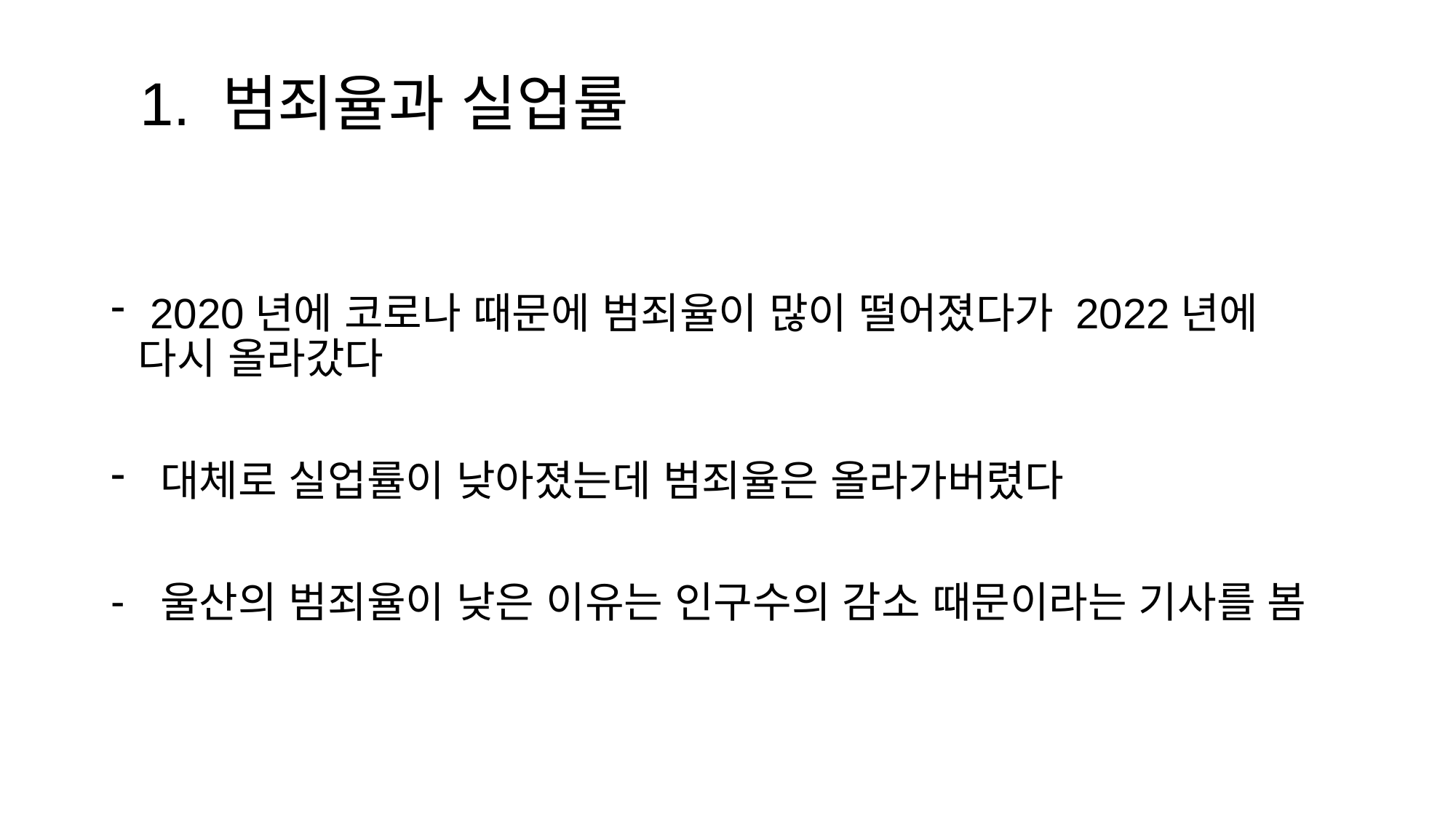

1. 범죄율과 실업률
 2020년에 코로나 때문에 범죄율이 많이 떨어졌다가 2022년에 다시 올라갔다

 대체로 실업률이 낮아졌는데 범죄율은 올라가버렸다

 울산의 범죄율이 낮은 이유는 인구수의 감소 때문이라는 기사를 봄